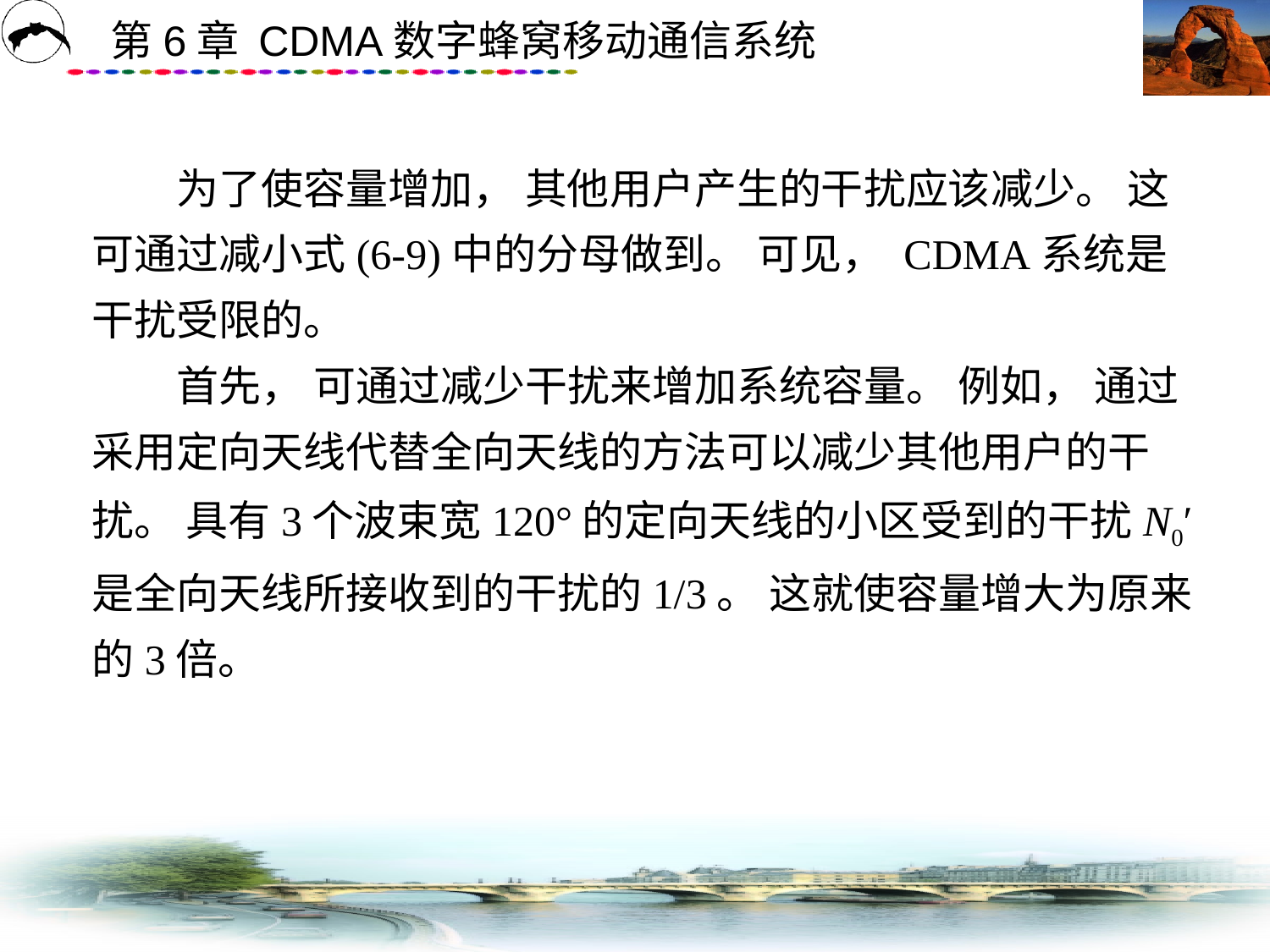

# 为了使容量增加， 其他用户产生的干扰应该减少。 这可通过减小式(6-9)中的分母做到。 可见， CDMA系统是干扰受限的。 　　首先， 可通过减少干扰来增加系统容量。 例如， 通过采用定向天线代替全向天线的方法可以减少其他用户的干扰。 具有3个波束宽120°的定向天线的小区受到的干扰N0′是全向天线所接收到的干扰的1/3。 这就使容量增大为原来的3倍。